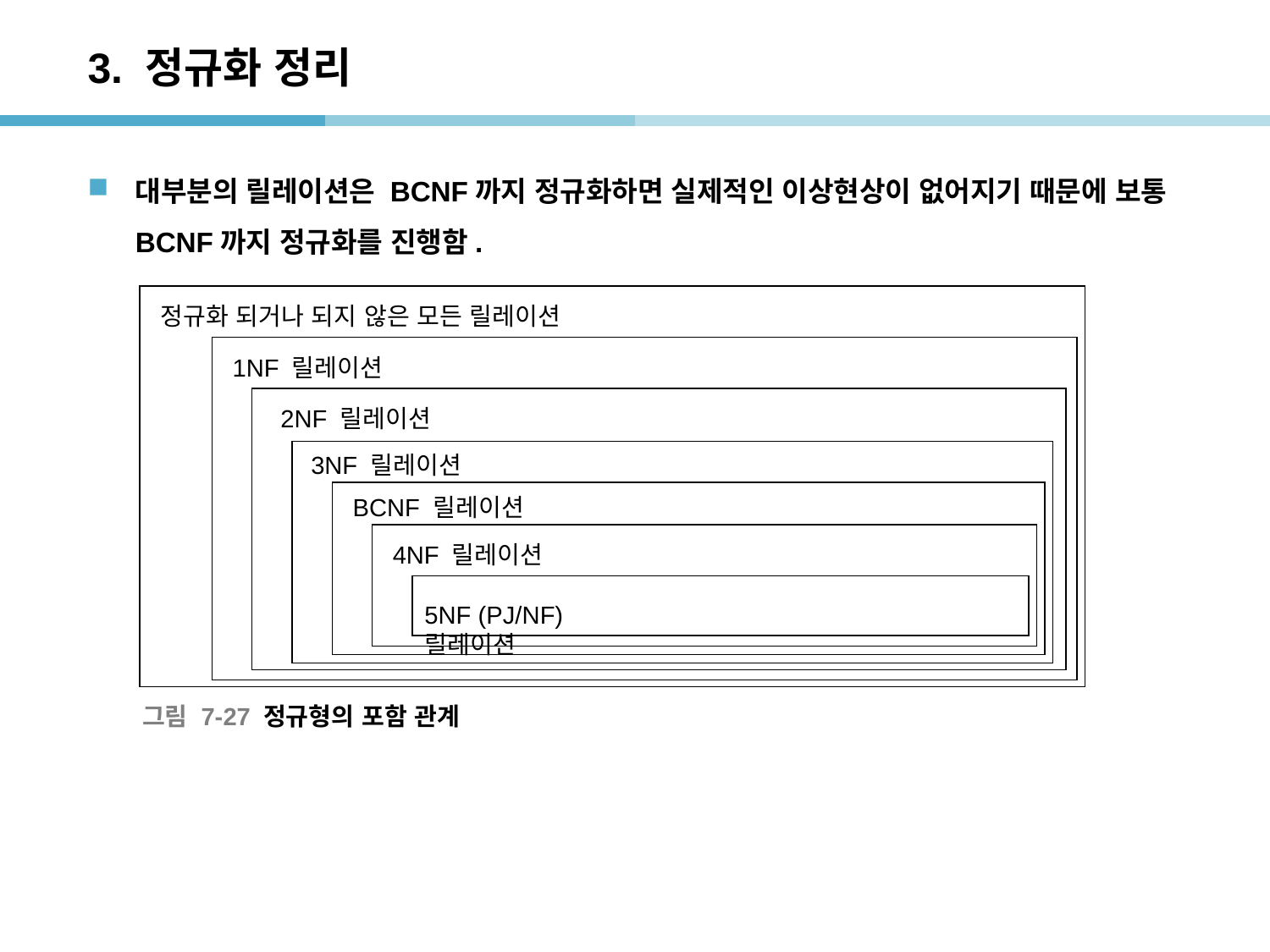

# 3. 정규화 정리
대부분의 릴레이션은 BCNF까지 정규화하면 실제적인 이상현상이 없어지기 때문에 보통 BCNF까지 정규화를 진행함.

정규화 되거나 되지 않은 모든 릴레이션

1NF 릴레이션

2NF 릴레이션

3NF 릴레이션

BCNF 릴레이션

4NF 릴레이션

5NF (PJ/NF)릴레이션
그림 7-27 정규형의 포함 관계